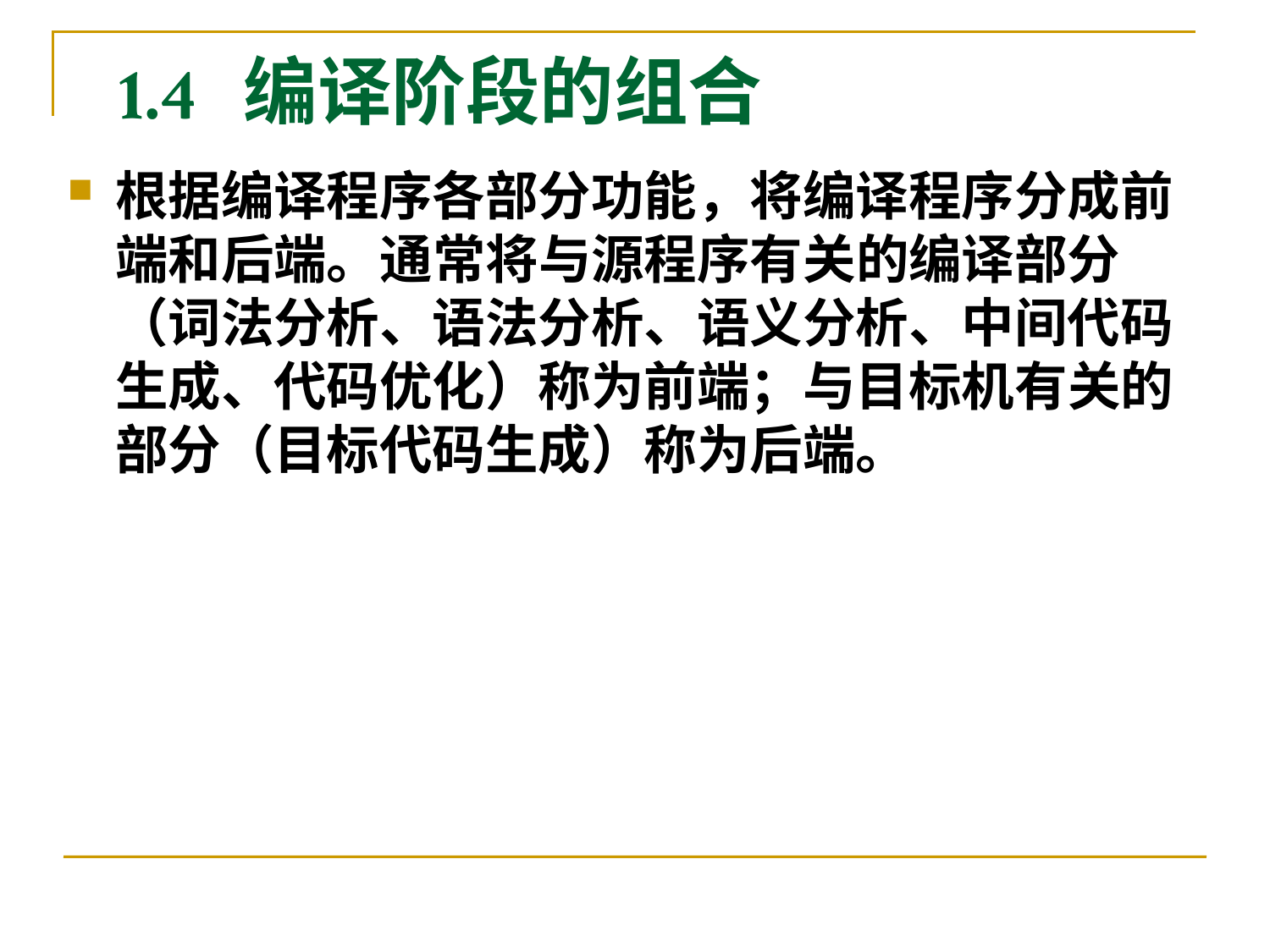

# 1.4  编译阶段的组合
根据编译程序各部分功能，将编译程序分成前端和后端。通常将与源程序有关的编译部分（词法分析、语法分析、语义分析、中间代码生成、代码优化）称为前端；与目标机有关的部分（目标代码生成）称为后端。